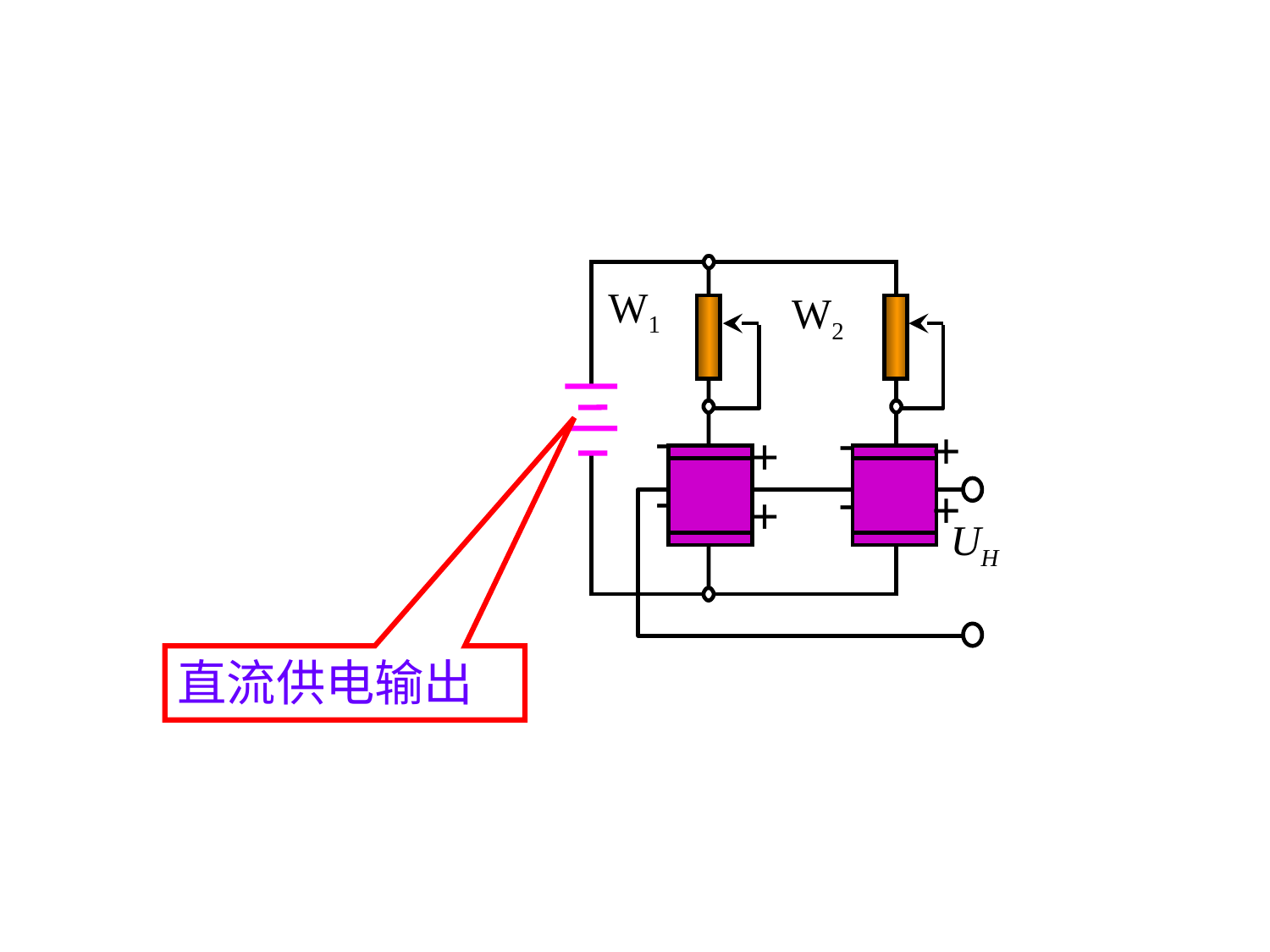

W1
W2

UH

-
-
-
-
+
+
+
+
直流供电输出